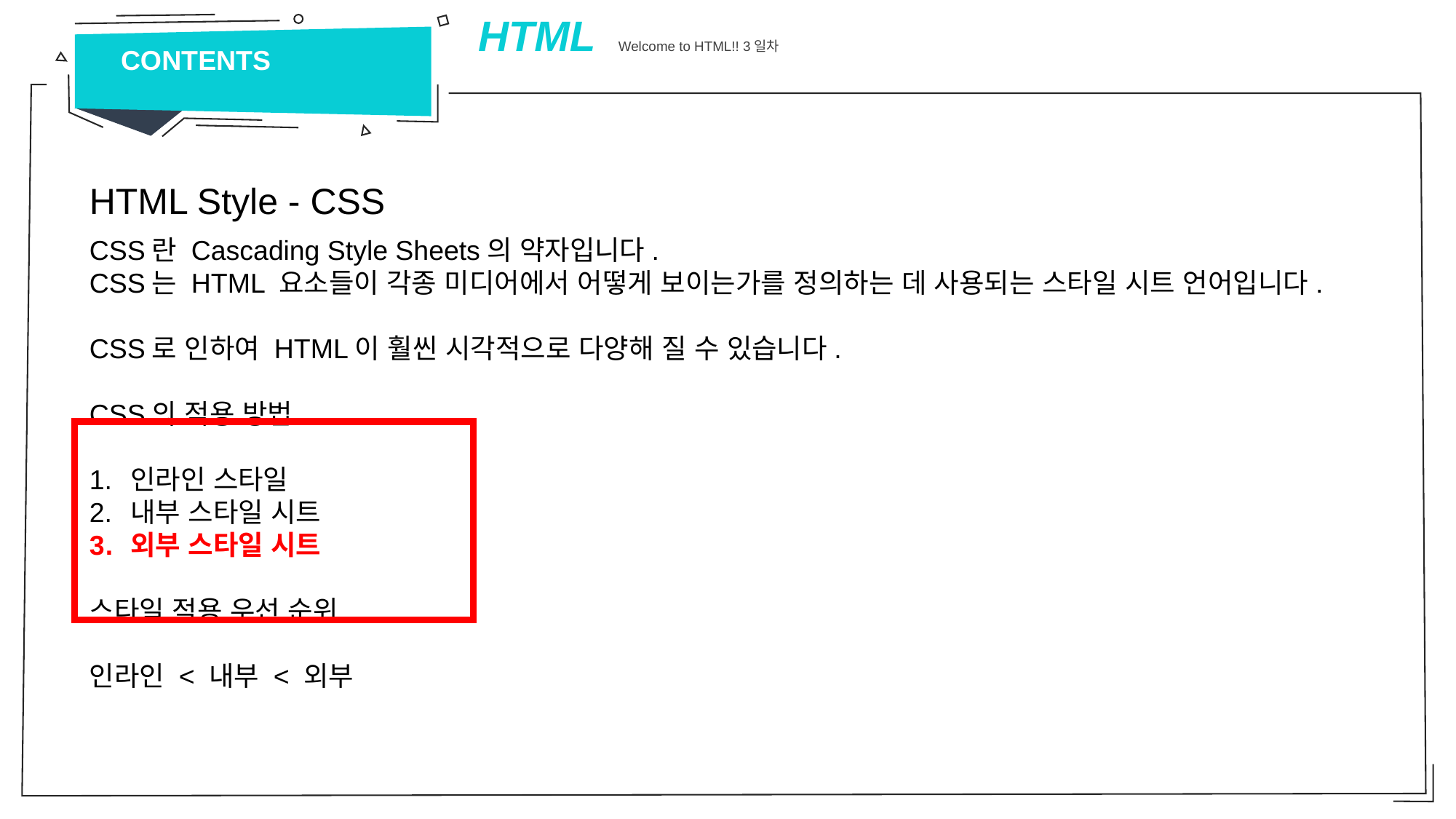

HTML  Welcome to HTML!! 3일차

CONTENTS

HTML Style - CSS
CSS란 Cascading Style Sheets의 약자입니다.
CSS는 HTML 요소들이 각종 미디어에서 어떻게 보이는가를 정의하는 데 사용되는 스타일 시트 언어입니다.

CSS로 인하여 HTML이 훨씬 시각적으로 다양해 질 수 있습니다.

CSS의 적용 방법

인라인 스타일
내부 스타일 시트
외부 스타일 시트

스타일 적용 우선 순위

인라인 < 내부 < 외부